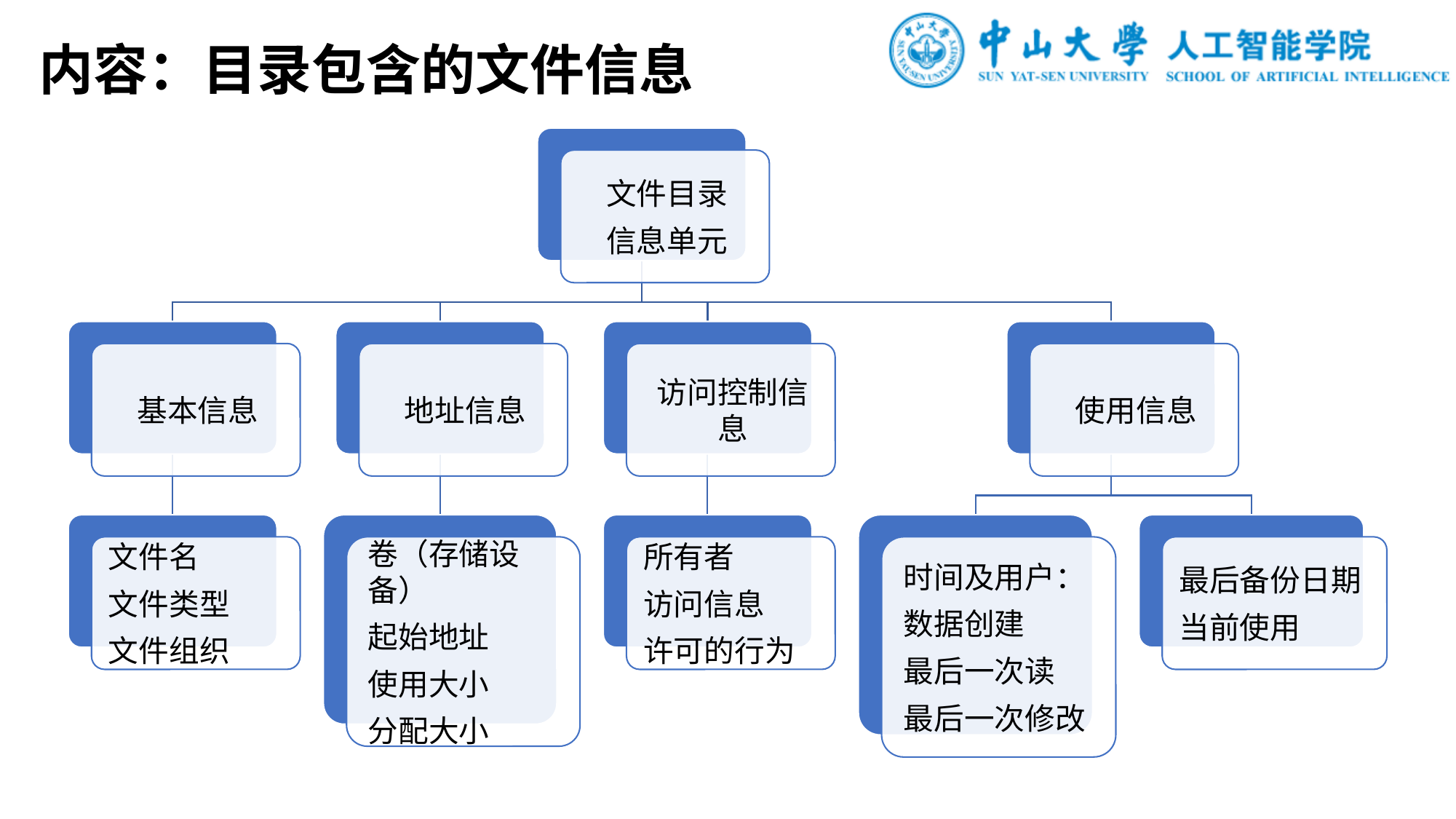

内容：目录包含的文件信息
文件目录
信息单元
基本信息
文件名
文件类型
文件组织
地址信息
卷（存储设备）
起始地址
使用大小
分配大小
访问控制信息
所有者
访问信息
许可的行为
使用信息
时间及用户：
数据创建
最后一次读
最后一次修改
最后备份日期
当前使用